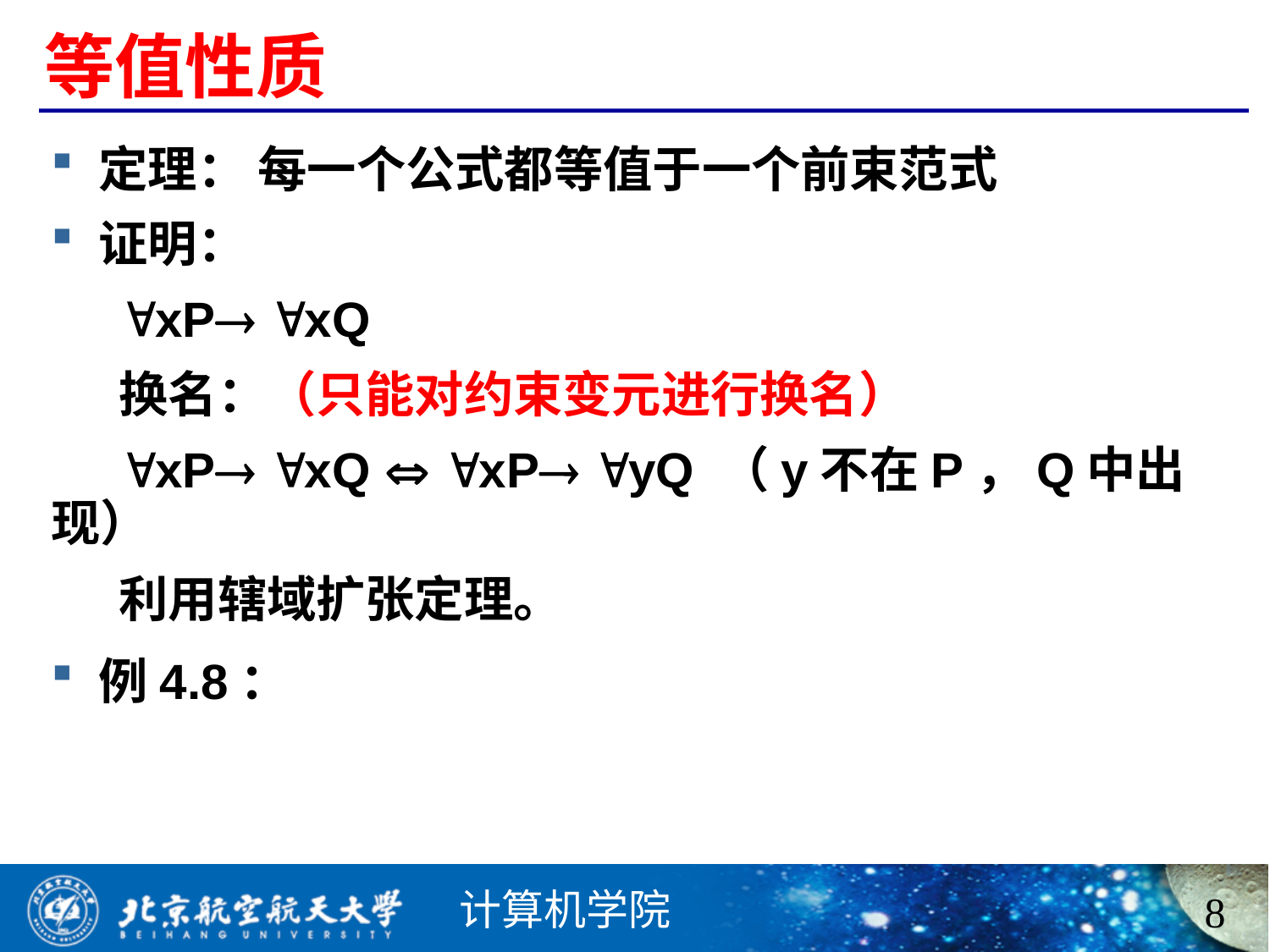

# 等值性质
定理： 每一个公式都等值于一个前束范式
证明：
     ∀xP→ ∀xQ
     换名：（只能对约束变元进行换名）
     ∀xP→ ∀xQ ⇔ ∀xP→ ∀yQ （y不在P，Q中出现）
     利用辖域扩张定理。
例4.8：